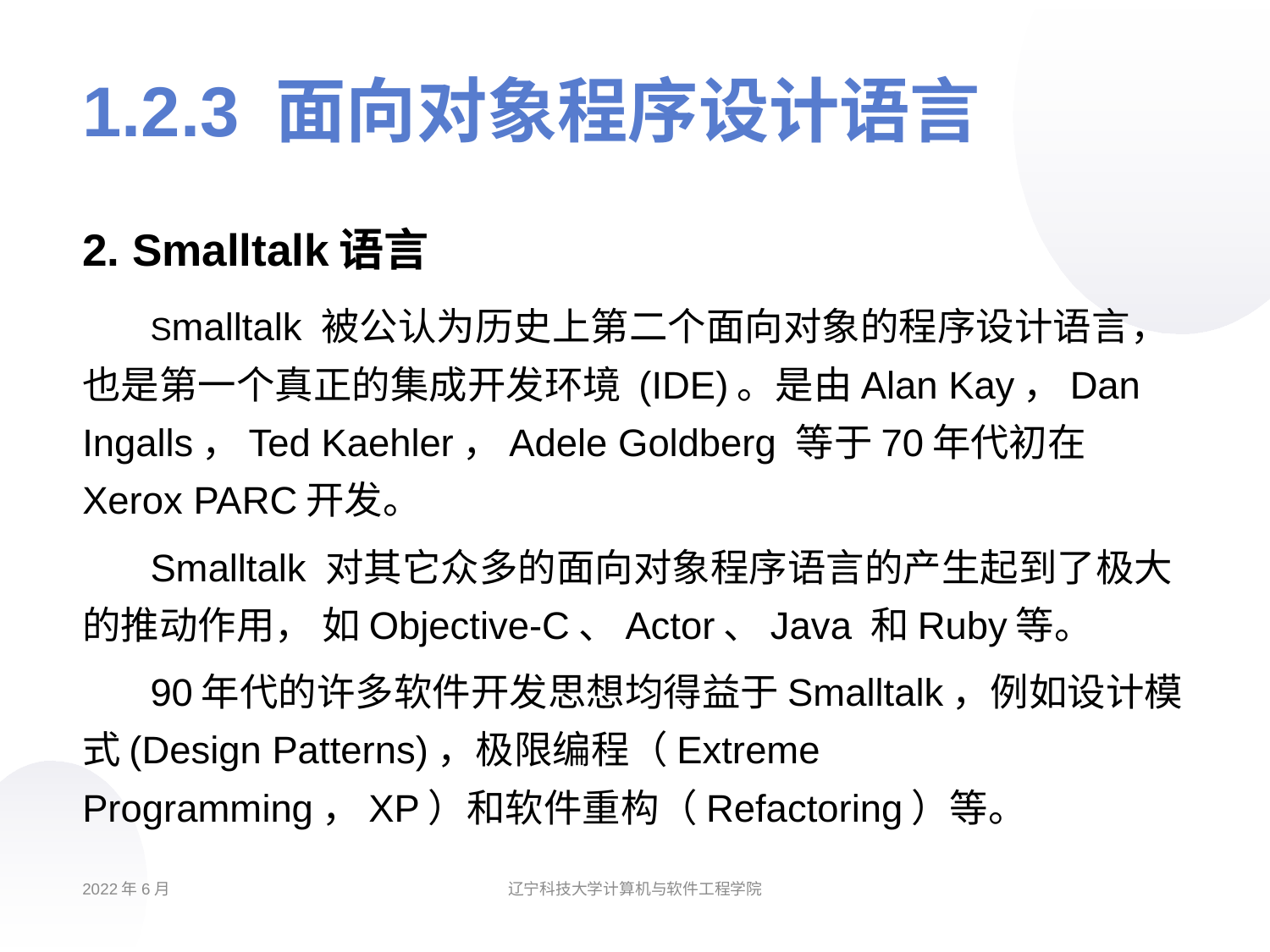

# 1.2.3 面向对象程序设计语言
2. Smalltalk语言
Smalltalk 被公认为历史上第二个面向对象的程序设计语言，也是第一个真正的集成开发环境 (IDE)。是由Alan Kay，Dan Ingalls，Ted Kaehler，Adele Goldberg 等于70年代初在Xerox PARC开发。
Smalltalk 对其它众多的面向对象程序语言的产生起到了极大的推动作用， 如Objective-C、Actor、Java 和Ruby等。
90年代的许多软件开发思想均得益于Smalltalk，例如设计模式(Design Patterns)，极限编程（Extreme Programming，XP）和软件重构（Refactoring）等。

2022年6月
辽宁科技大学计算机与软件工程学院
108